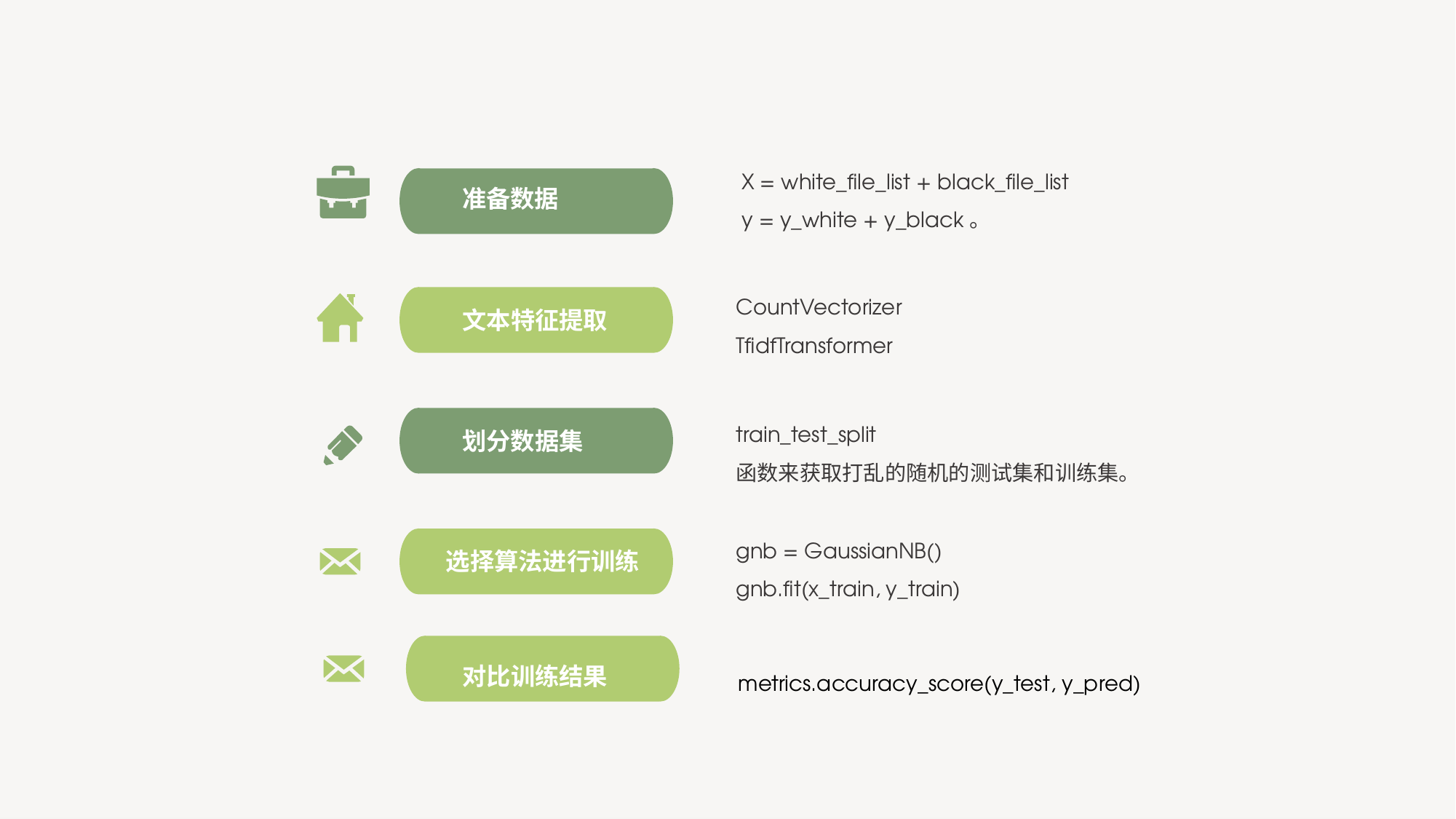

X = white_file_list + black_file_list
 y = y_white + y_black。

准备数据
CountVectorizer
TfidfTransformer

文本特征提取
train_test_split
函数来获取打乱的随机的测试集和训练集。

划分数据集

gnb = GaussianNB()
gnb.fit(x_train, y_train)

选择算法进行训练

metrics.accuracy_score(y_test, y_pred)

对比训练结果